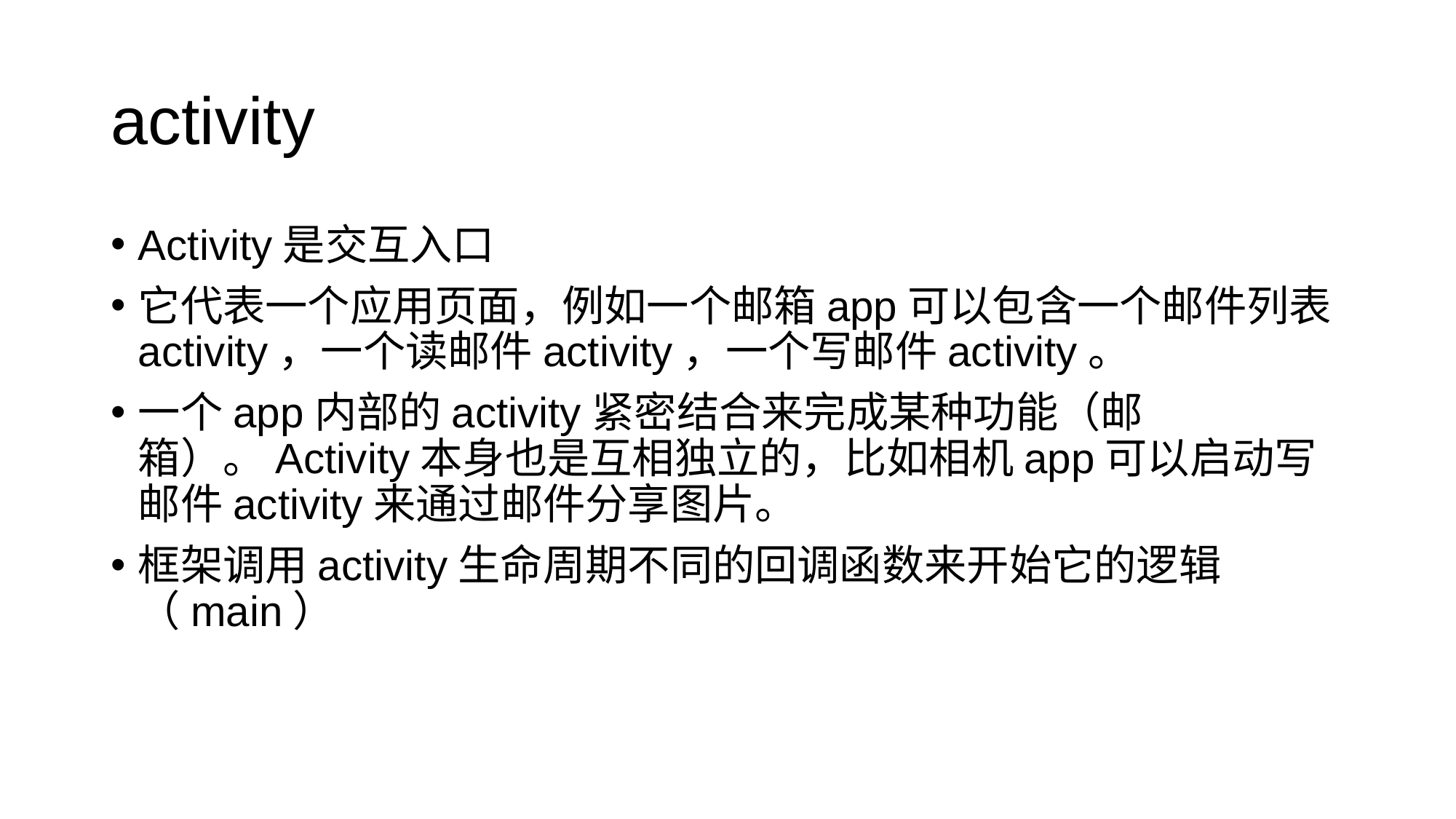

# activity
Activity是交互入口
它代表一个应用页面，例如一个邮箱app可以包含一个邮件列表activity，一个读邮件activity，一个写邮件activity。
一个app内部的activity紧密结合来完成某种功能（邮箱）。Activity本身也是互相独立的，比如相机app可以启动写邮件activity来通过邮件分享图片。
框架调用activity生命周期不同的回调函数来开始它的逻辑（main）